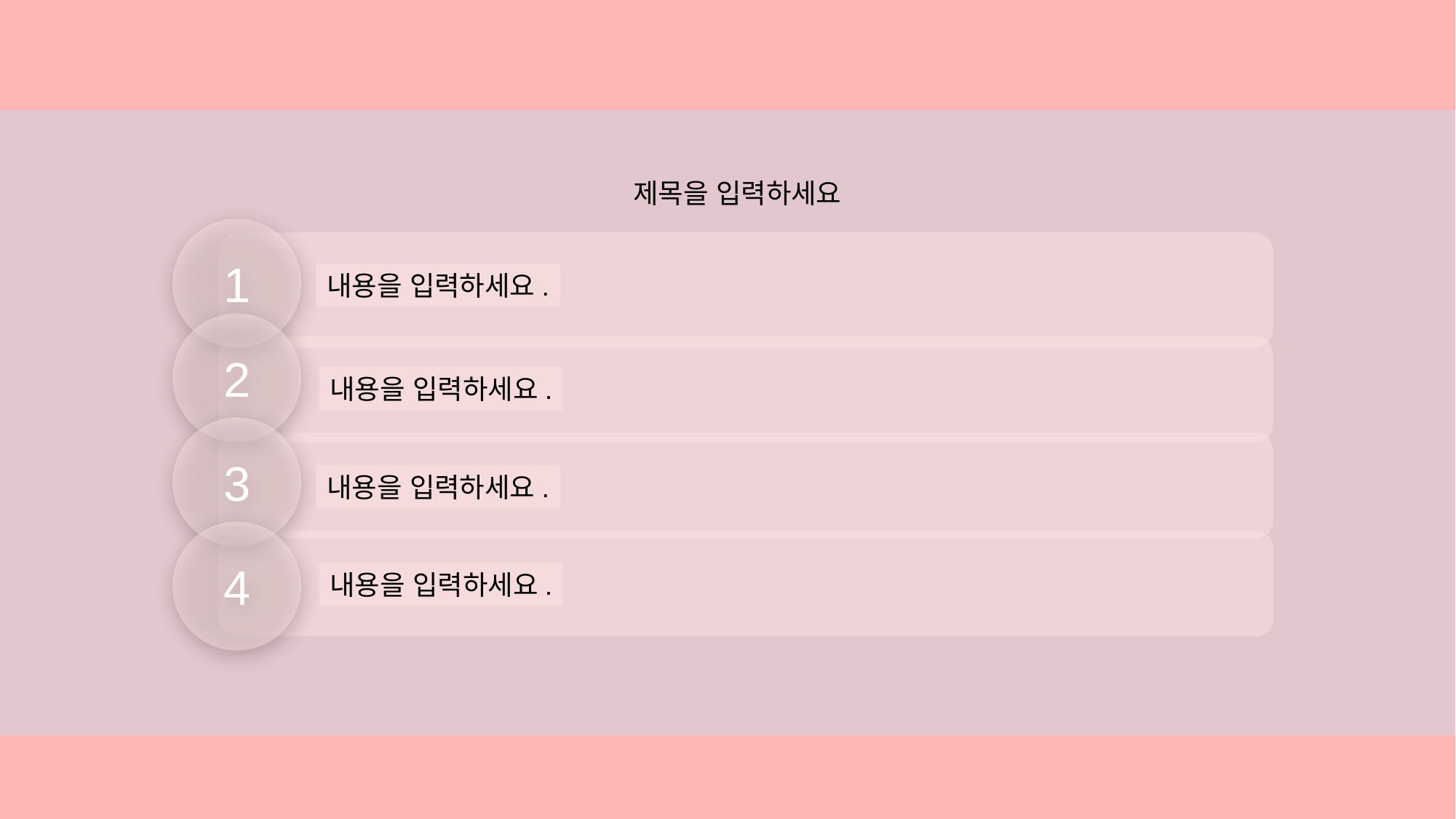

3
주스주스
제목을 입력하세요
1

내용을 입력하세요.
2

내용을 입력하세요.
3

내용을 입력하세요.
4

내용을 입력하세요.